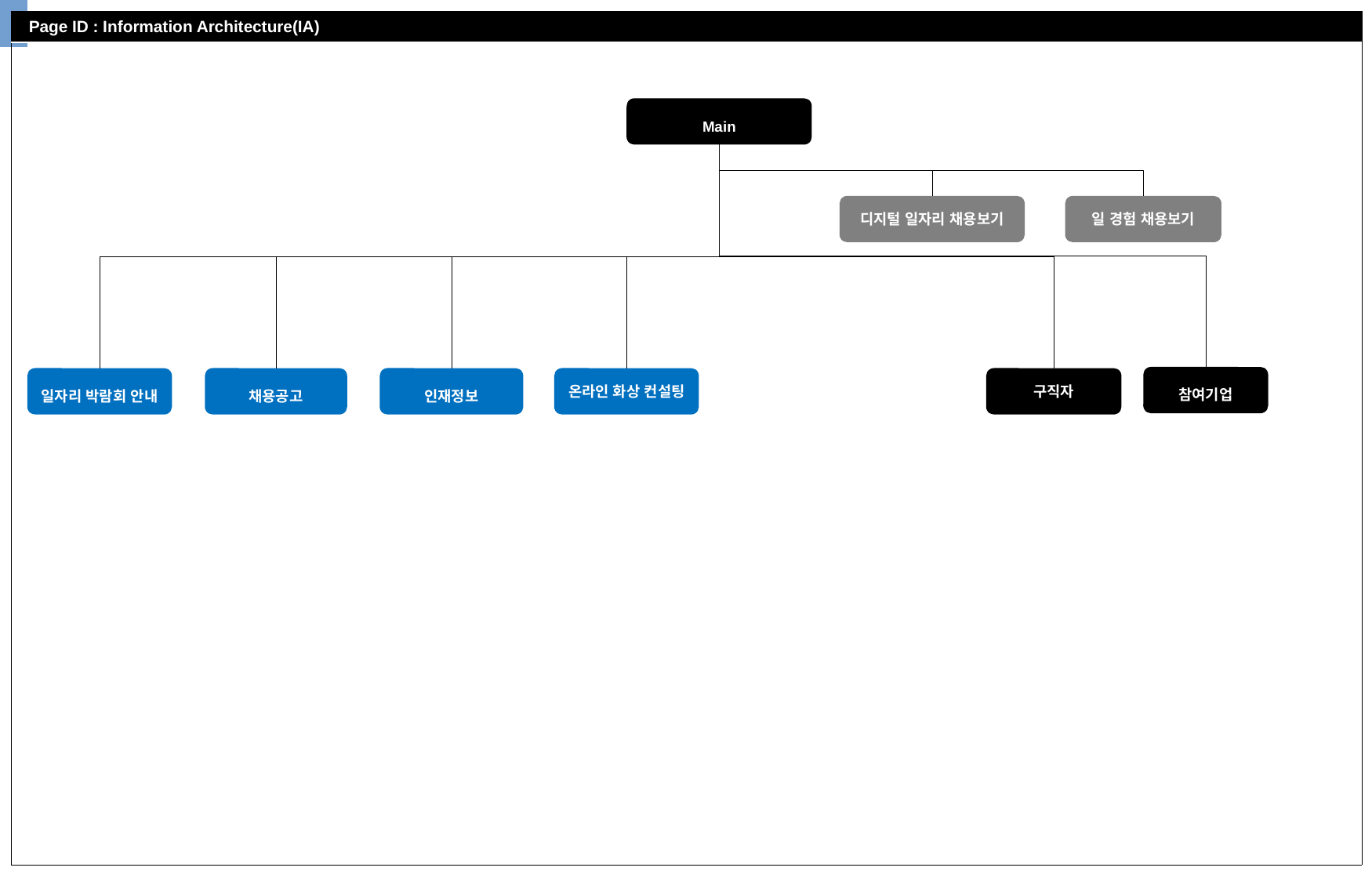

Main
일 경험 채용보기
디지털 일자리 채용보기
참여기업
온라인 화상 컨설팅
구직자
일자리 박람회 안내
채용공고
인재정보